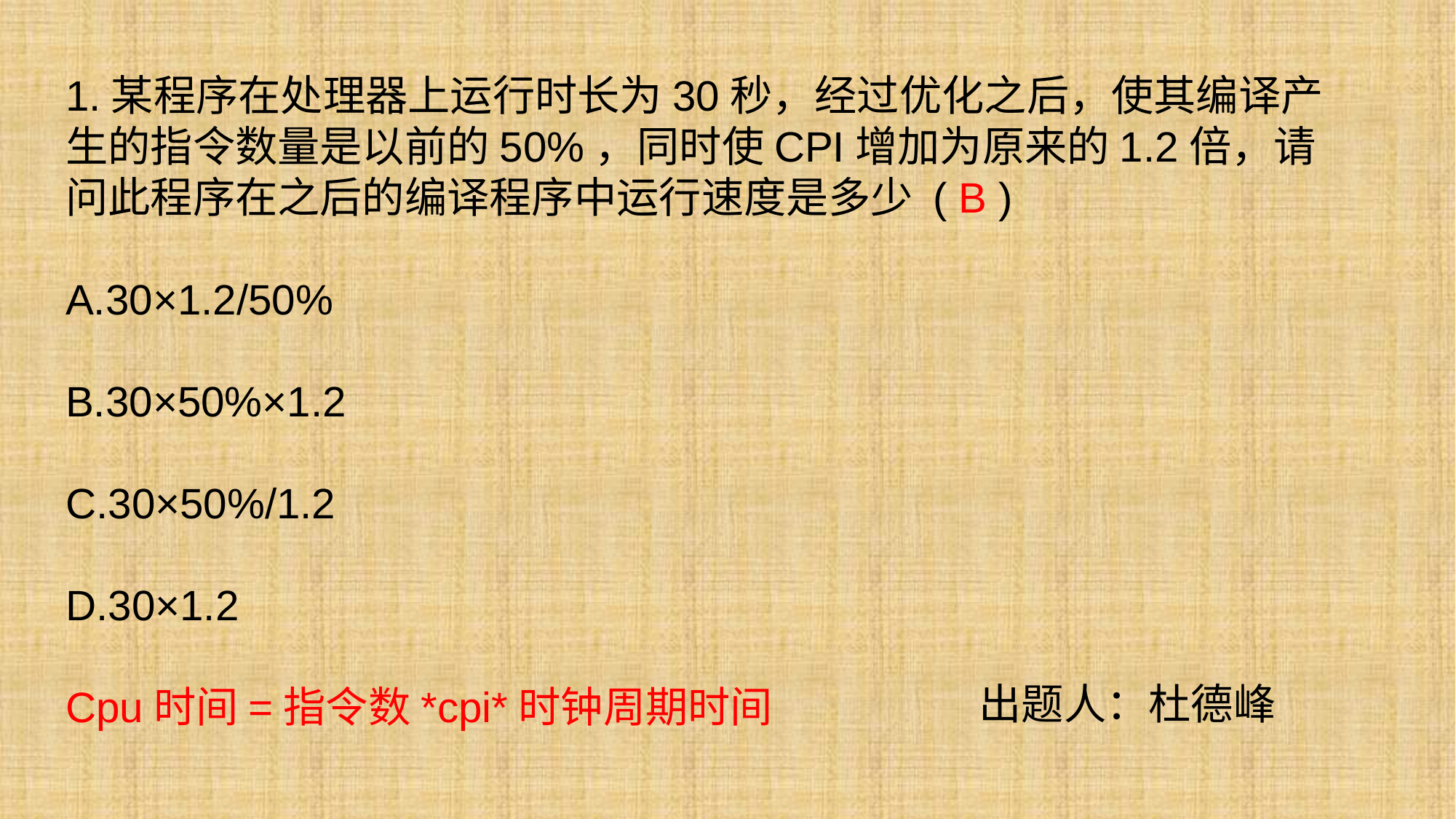

1.某程序在处理器上运行时长为30秒，经过优化之后，使其编译产生的指令数量是以前的50%，同时使CPI增加为原来的1.2倍，请问此程序在之后的编译程序中运行速度是多少 ( B )
A.30×1.2/50%
B.30×50%×1.2
C.30×50%/1.2
D.30×1.2

Cpu时间=指令数*cpi*时钟周期时间

出题人：杜德峰